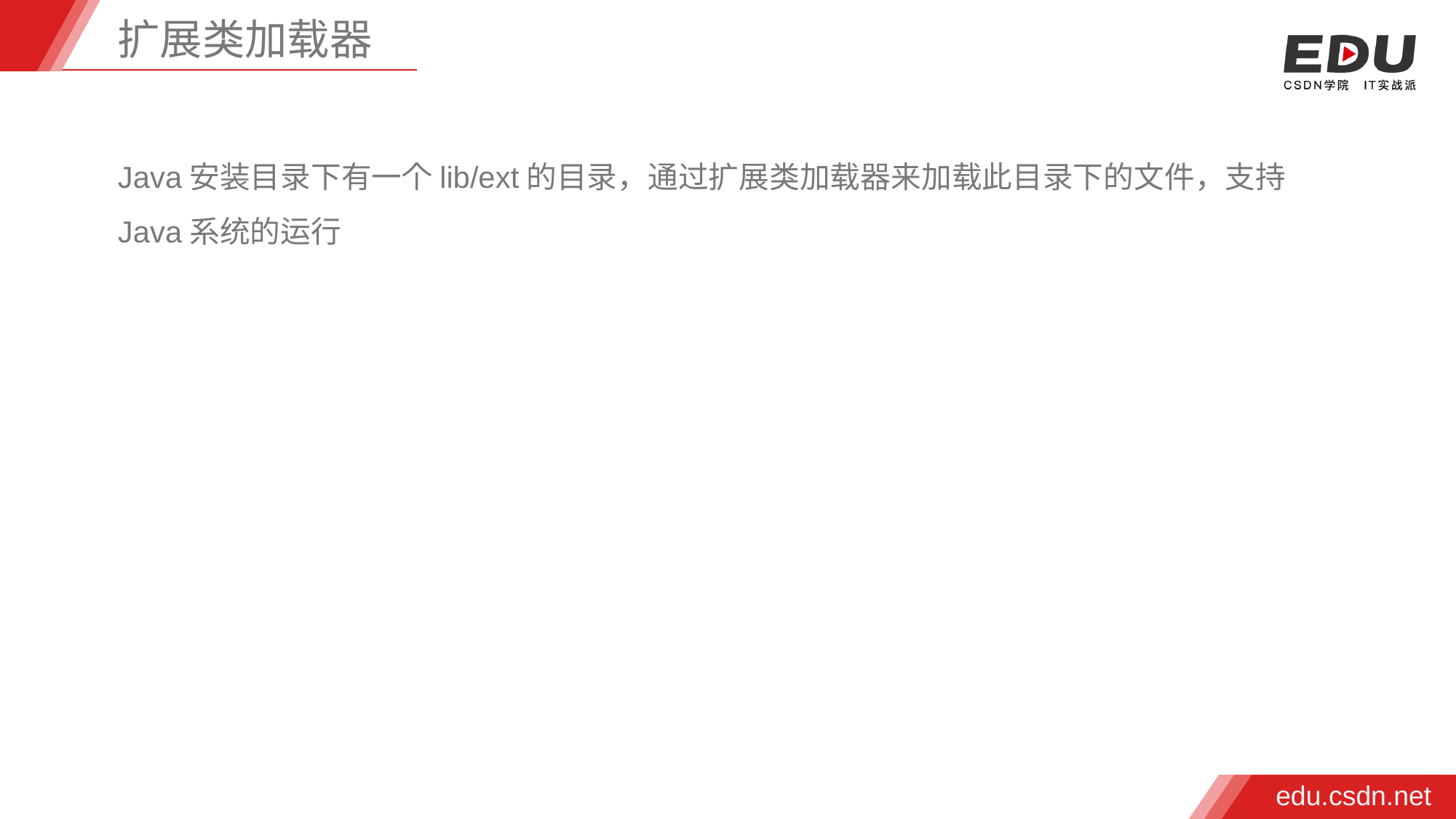

扩展类加载器
Java安装目录下有一个lib/ext的目录，通过扩展类加载器来加载此目录下的文件，支持Java系统的运行
edu.csdn.net